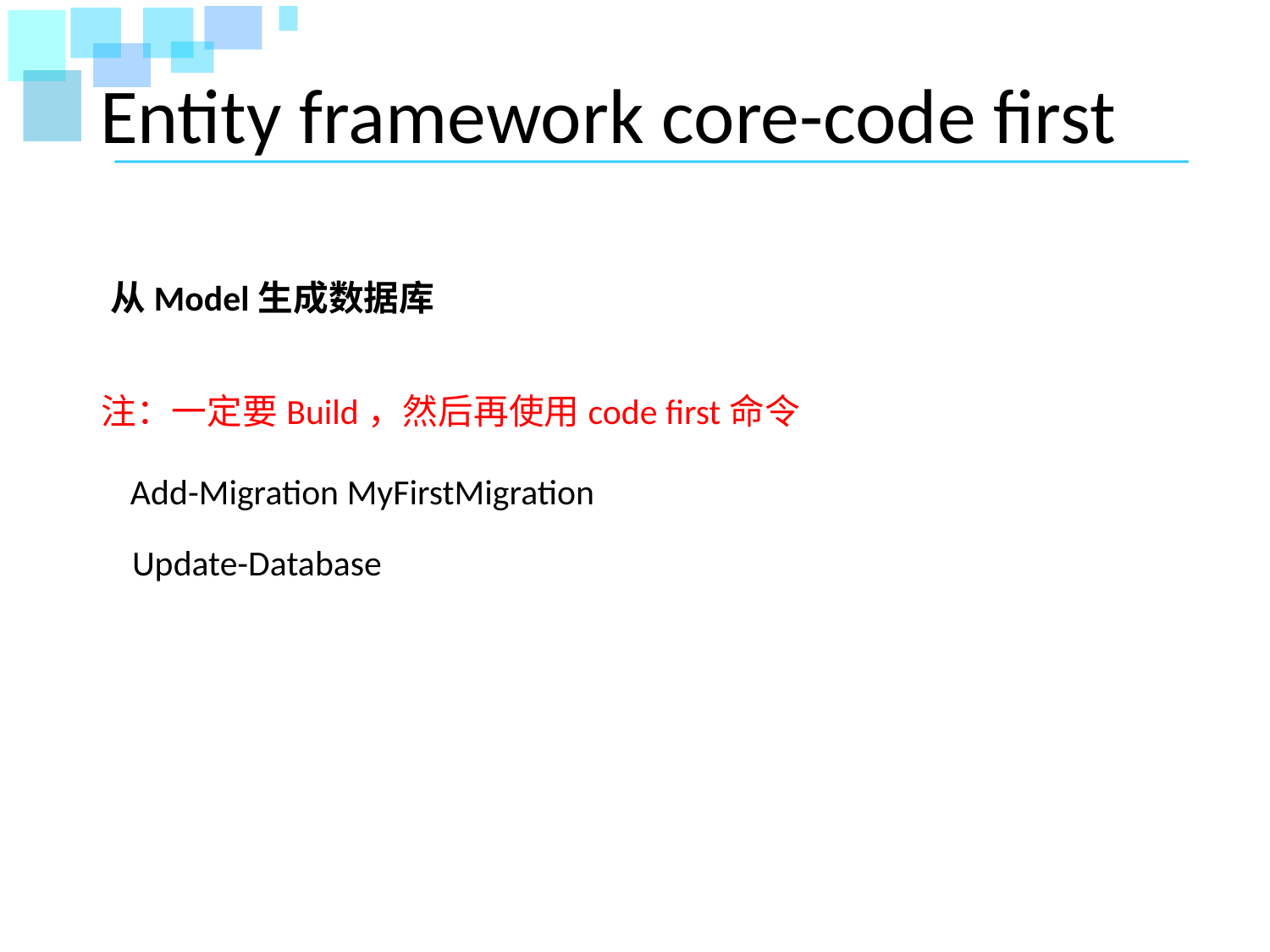

# Entity framework core-code first
从Model生成数据库
注：一定要Build，然后再使用code first命令
 Add-Migration MyFirstMigration
Update-Database